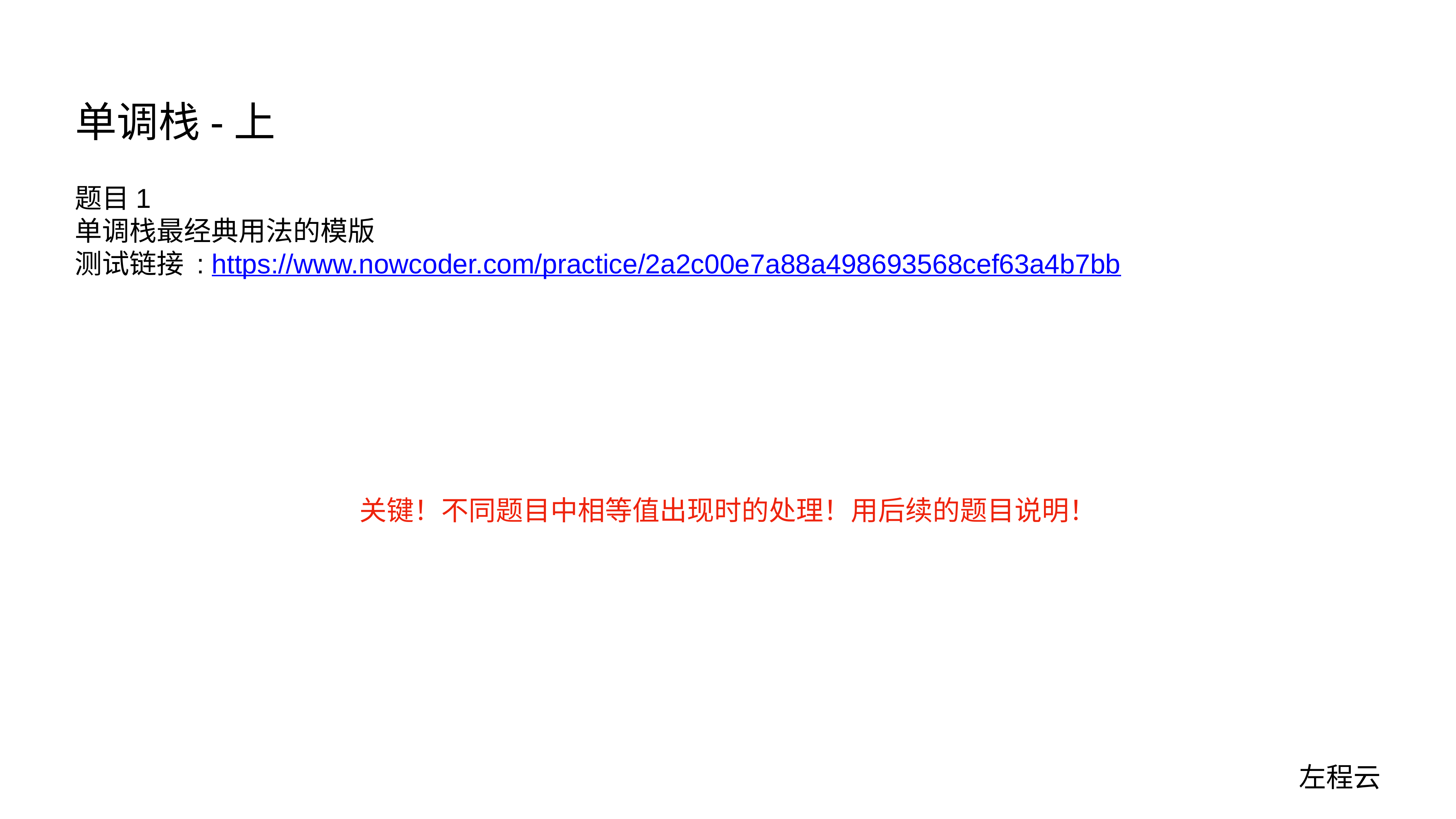

# 单调栈-上
题目1
单调栈最经典用法的模版
测试链接 : https://www.nowcoder.com/practice/2a2c00e7a88a498693568cef63a4b7bb
关键！不同题目中相等值出现时的处理！用后续的题目说明！
左程云